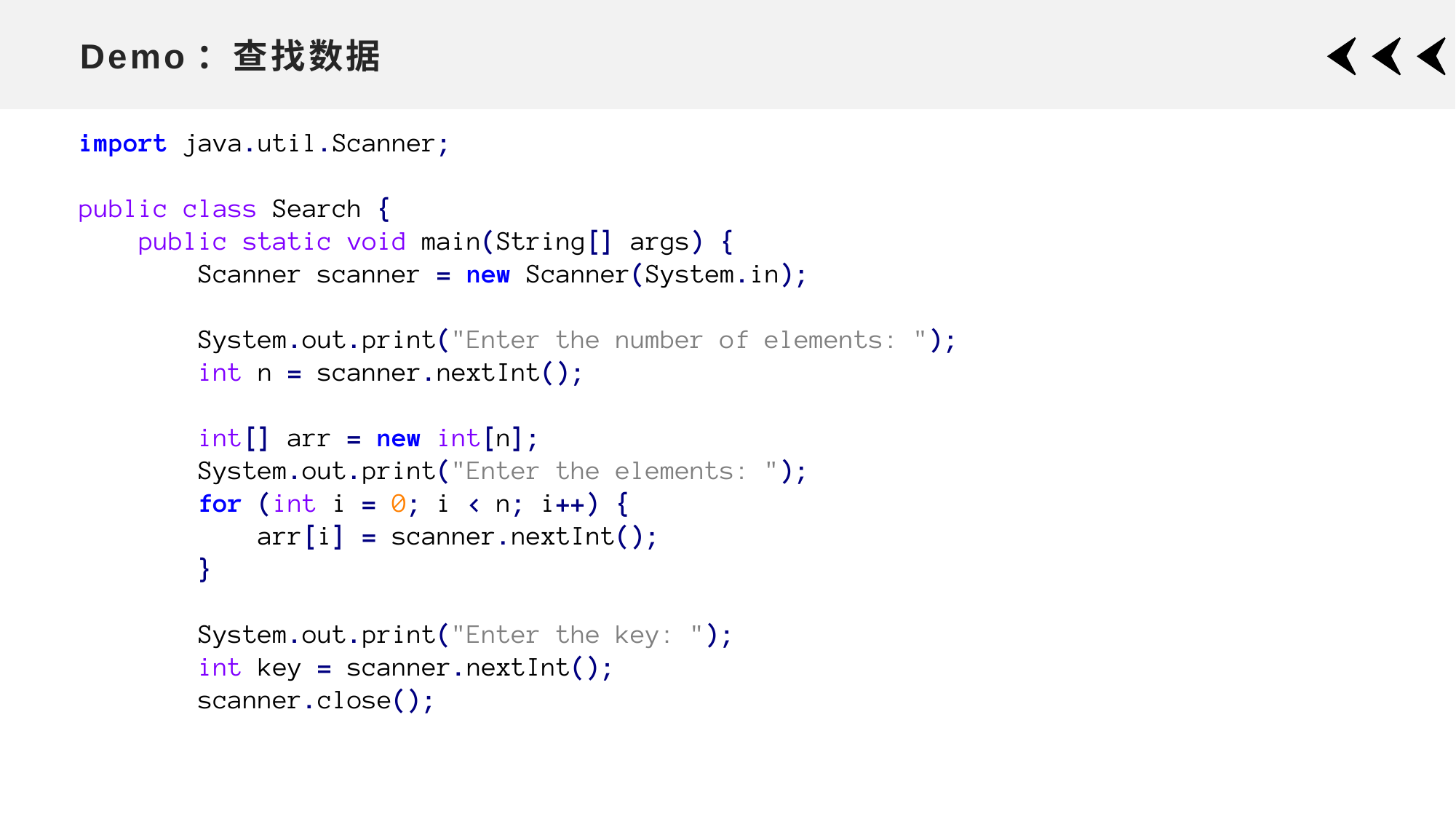

# Demo：查找数据
import java.util.Scanner;

public class Search {
    public static void main(String[] args) {
        Scanner scanner = new Scanner(System.in);

        System.out.print("Enter the number of elements: ");
        int n = scanner.nextInt();

        int[] arr = new int[n];
        System.out.print("Enter the elements: ");
        for (int i = 0; i < n; i++) {
            arr[i] = scanner.nextInt();
        }

        System.out.print("Enter the key: ");
        int key = scanner.nextInt();
        scanner.close();